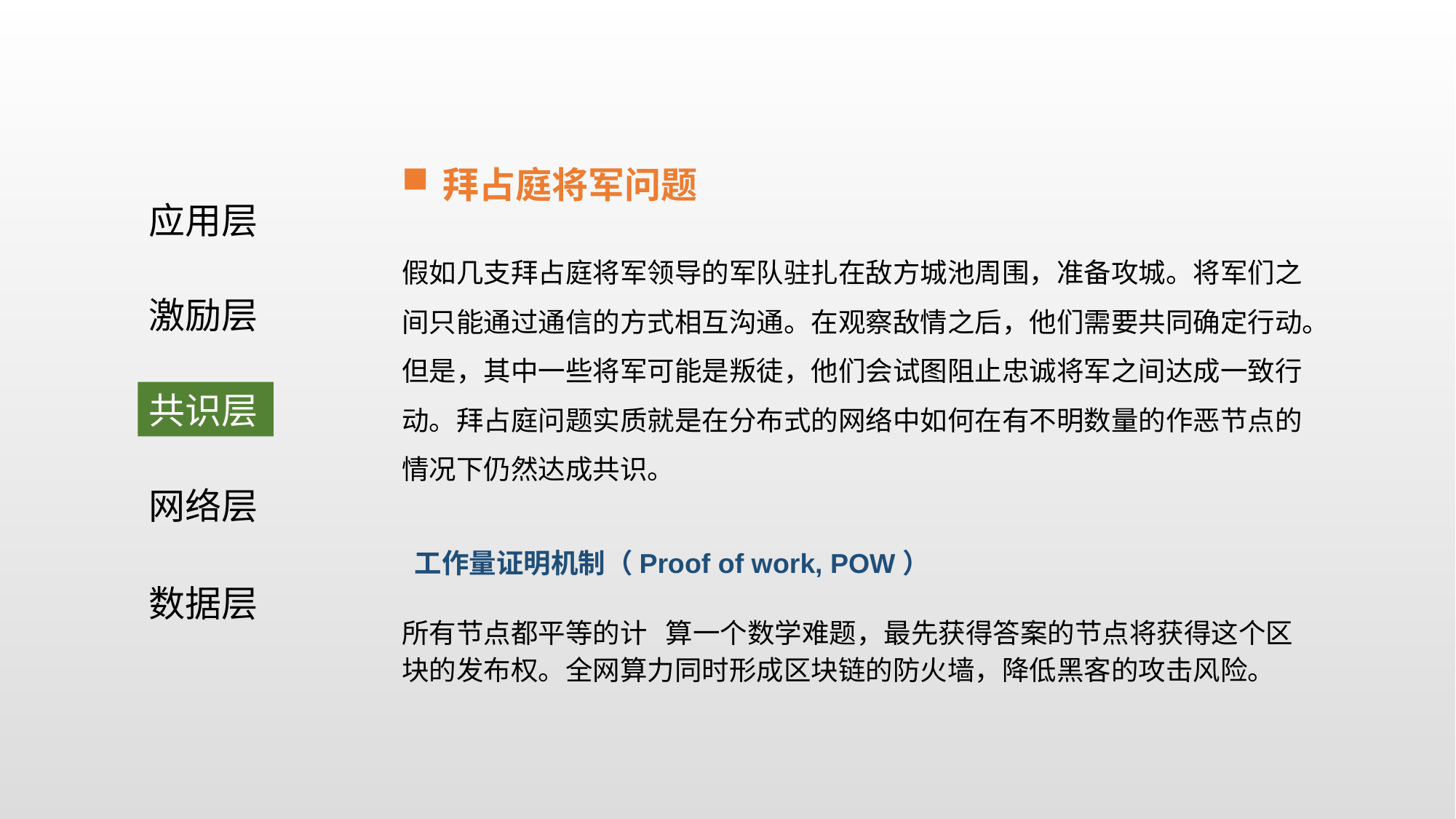

#
拜占庭将军问题
应用层
假如几支拜占庭将军领导的军队驻扎在敌方城池周围，准备攻城。将军们之间只能通过通信的方式相互沟通。在观察敌情之后，他们需要共同确定行动。但是，其中一些将军可能是叛徒，他们会试图阻止忠诚将军之间达成一致行动。拜占庭问题实质就是在分布式的网络中如何在有不明数量的作恶节点的情况下仍然达成共识。
激励层
共识层
网络层
 工作量证明机制（Proof of work, POW）

所有节点都平等的计   算一个数学难题，最先获得答案的节点将获得这个区块的发布权。全网算力同时形成区块链的防火墙，降低黑客的攻击风险。
数据层